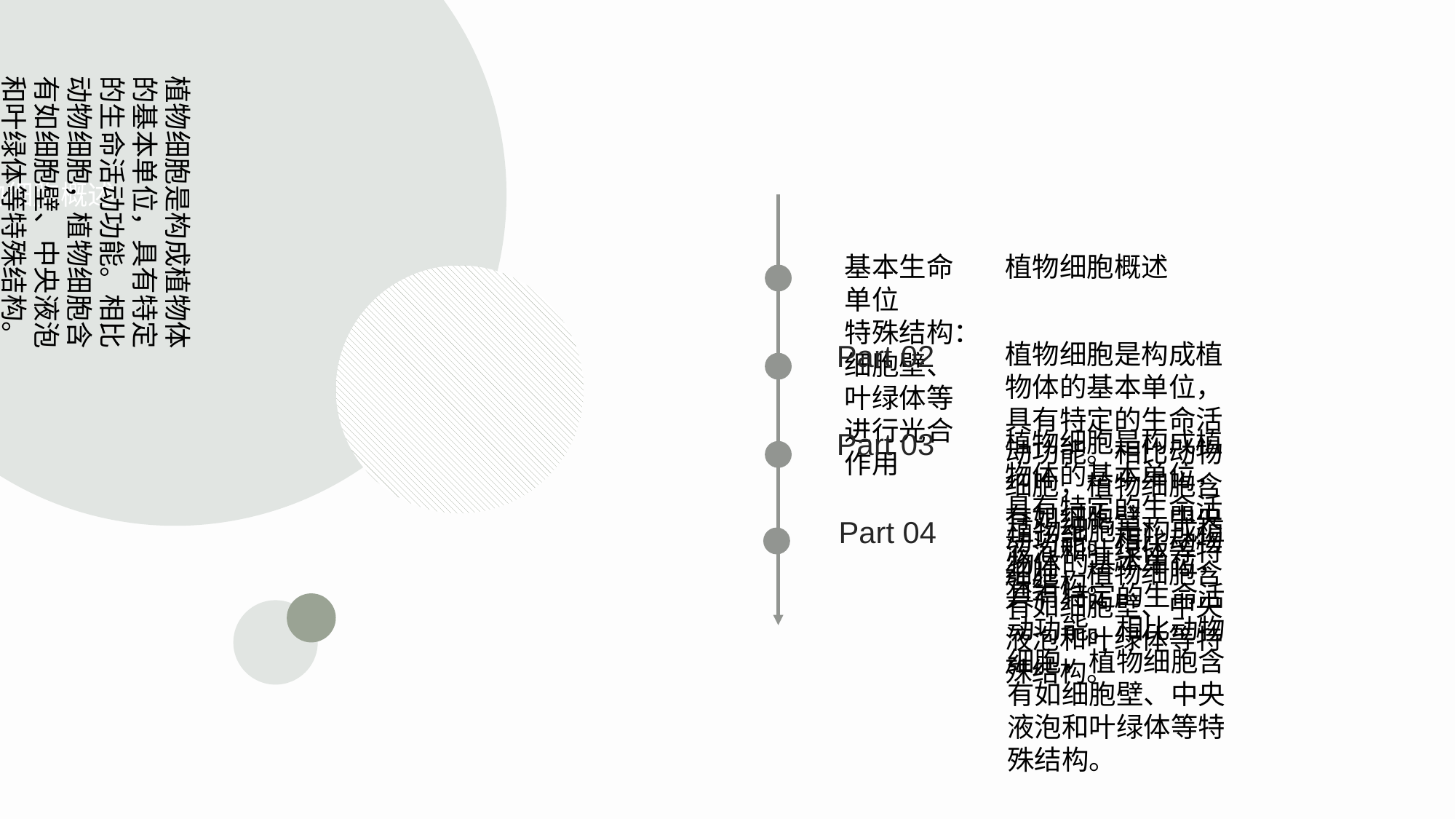

植物细胞概述
植物细胞是构成植物体的基本单位，具有特定的生命活动功能。相比动物细胞，植物细胞含有如细胞壁、中央液泡和叶绿体等特殊结构。

基本生命单位
特殊结构：细胞壁、叶绿体等
进行光合作用
植物细胞概述

Part 02
植物细胞是构成植物体的基本单位，具有特定的生命活动功能。相比动物细胞，植物细胞含有如细胞壁、中央液泡和叶绿体等特殊结构。
Part 03
植物细胞是构成植物体的基本单位，具有特定的生命活动功能。相比动物细胞，植物细胞含有如细胞壁、中央液泡和叶绿体等特殊结构。
Part 04
植物细胞是构成植物体的基本单位，具有特定的生命活动功能。相比动物细胞，植物细胞含有如细胞壁、中央液泡和叶绿体等特殊结构。